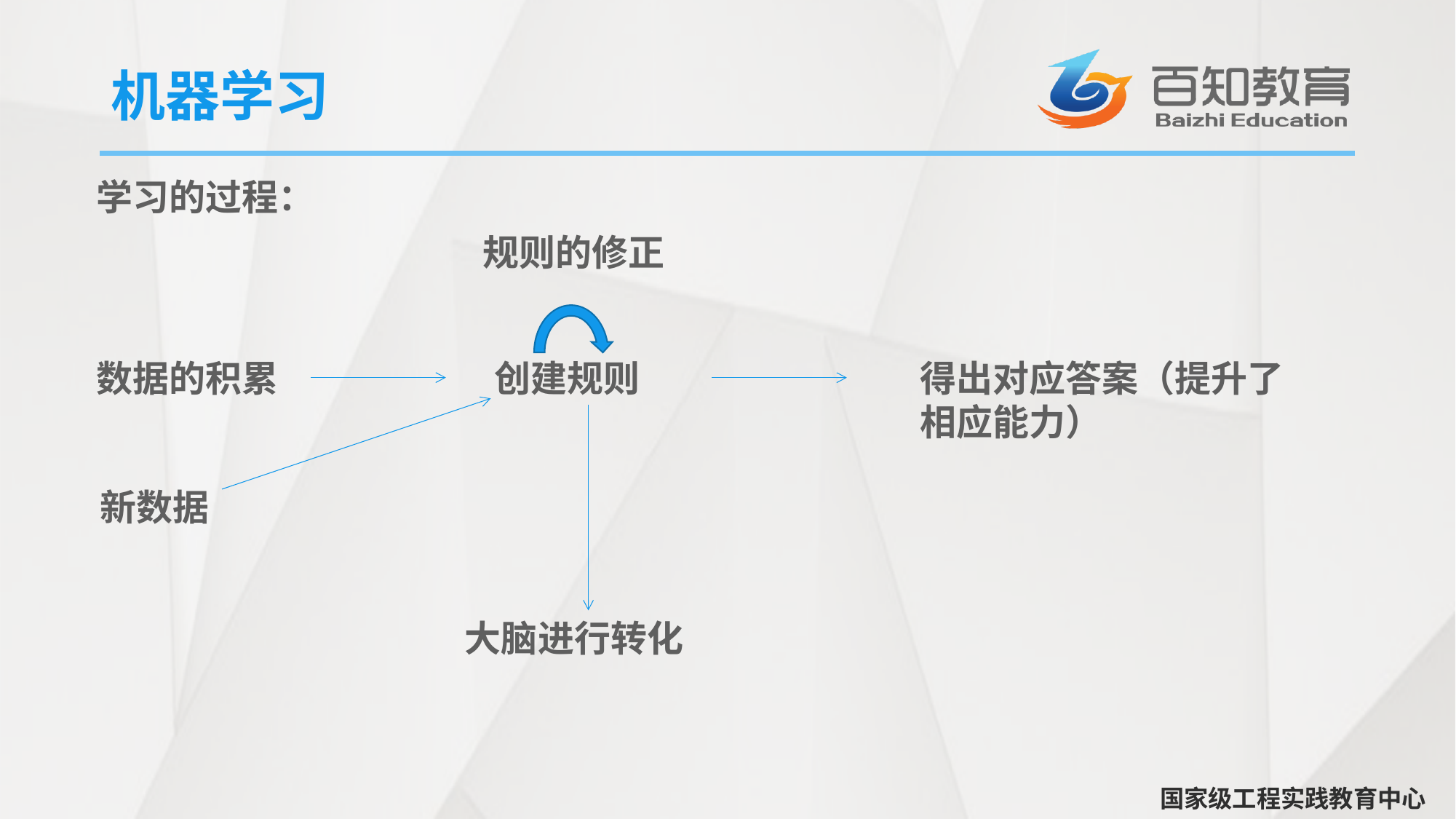

# 机器学习
学习的过程：

规则的修正

创建规则
得出对应答案（提升了相应能力）
数据的积累
新数据
大脑进行转化